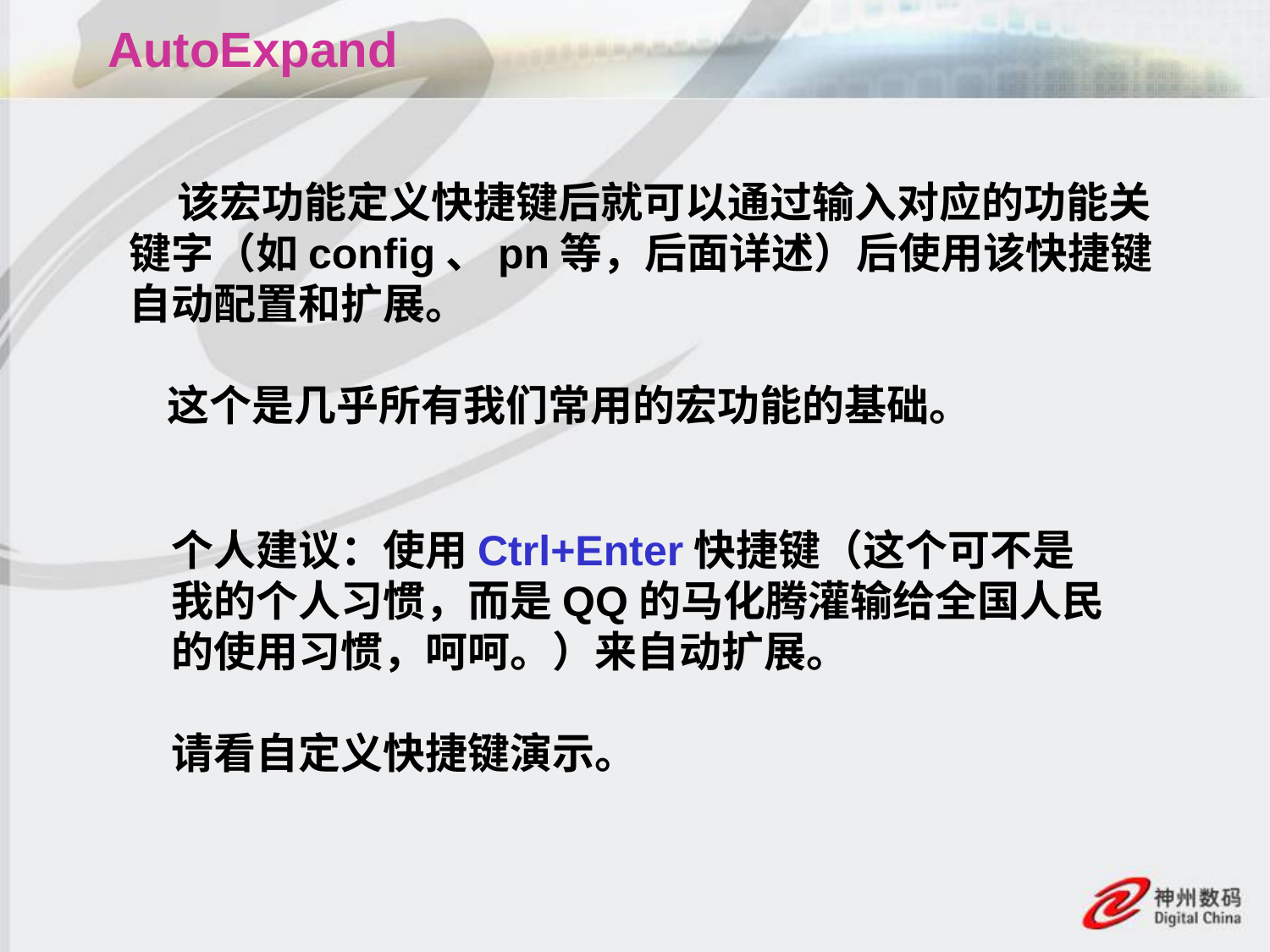

# AutoExpand
    该宏功能定义快捷键后就可以通过输入对应的功能关键字（如config、pn等，后面详述）后使用该快捷键自动配置和扩展。
    这个是几乎所有我们常用的宏功能的基础。
个人建议：使用Ctrl+Enter快捷键（这个可不是我的个人习惯，而是QQ的马化腾灌输给全国人民的使用习惯，呵呵。）来自动扩展。
请看自定义快捷键演示。